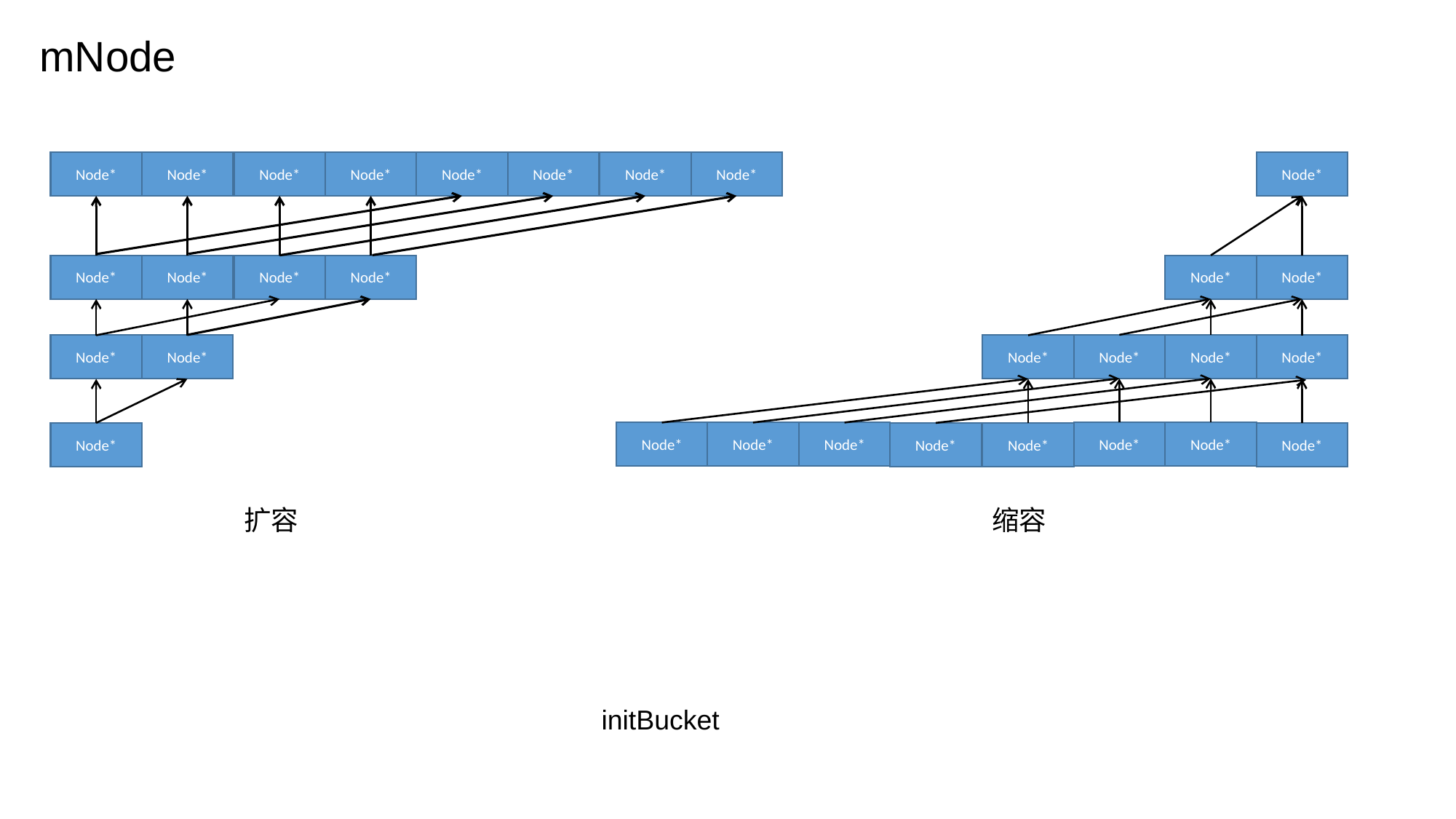

mNode
Node*
Node*
Node*
Node*
Node*
Node*
Node*
Node*
Node*
Node*
Node*
Node*
Node*
Node*
Node*
Node*
Node*
Node*
Node*
Node*
Node*
Node*
Node*
Node*
Node*
Node*
Node*
Node*
Node*
Node*
扩容
缩容
initBucket